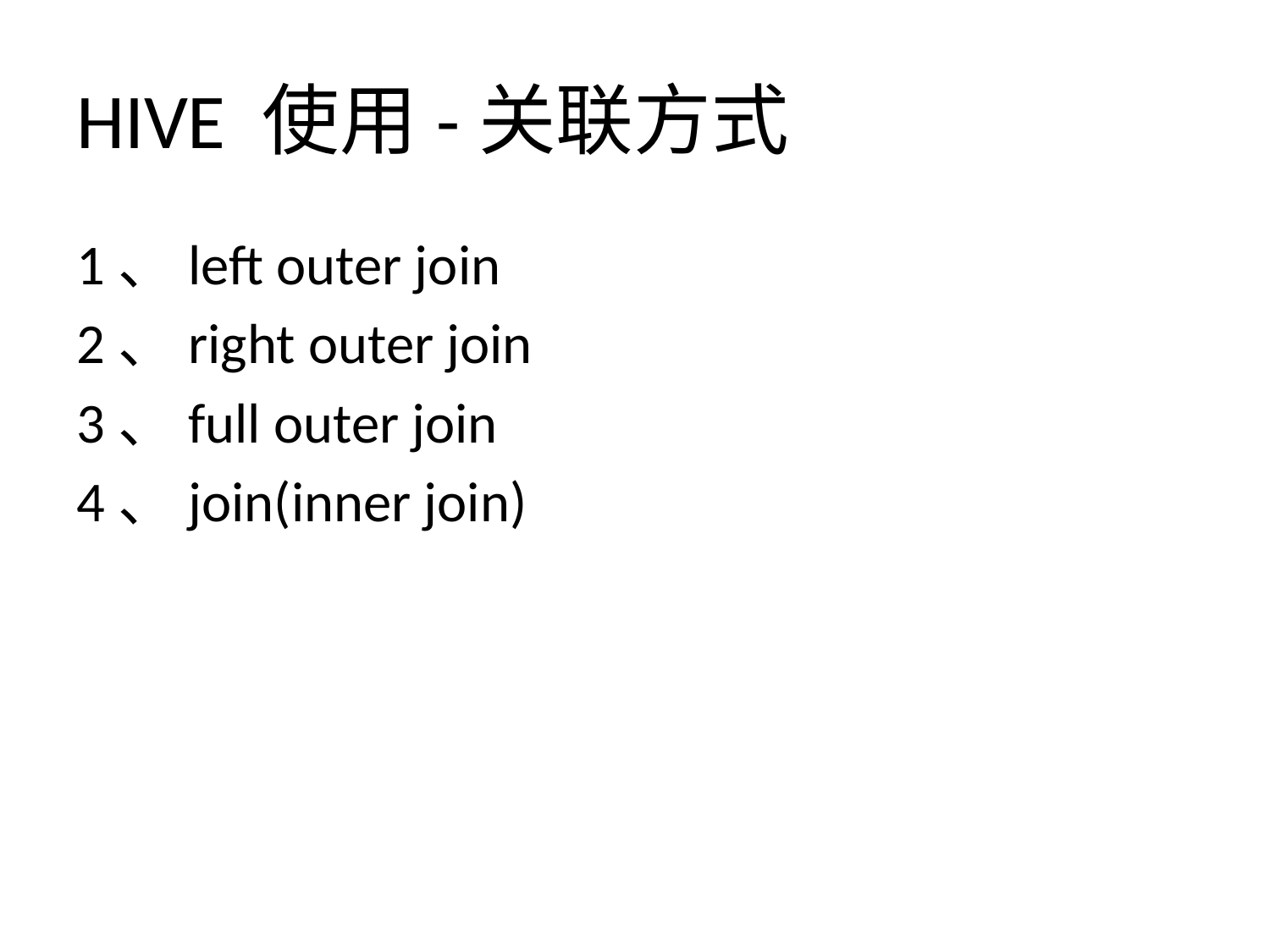

# HIVE 使用-关联方式
1、left outer join
2、right outer join
3、full outer join
4、join(inner join)